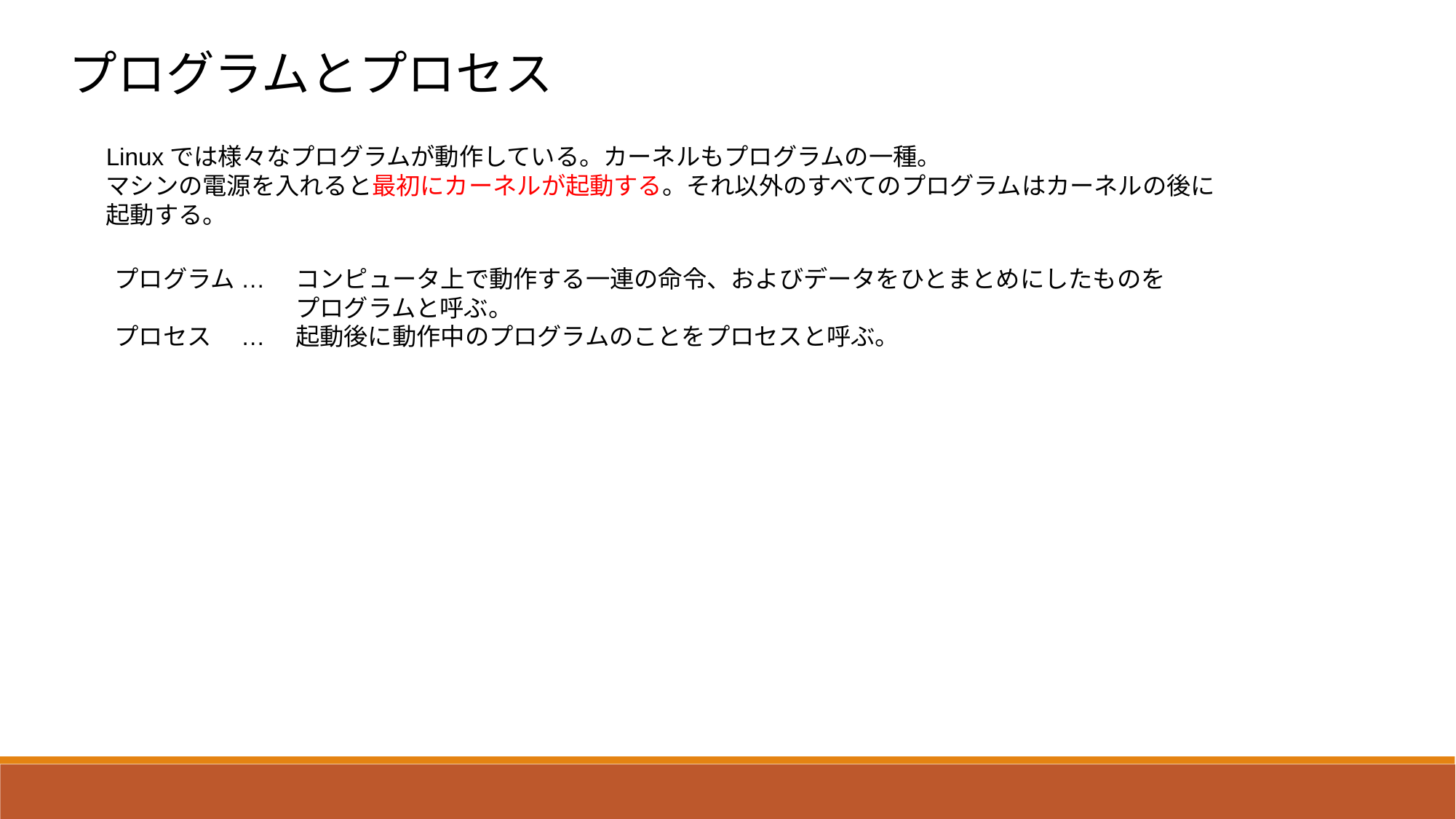

プログラムとプロセス
Linuxでは様々なプログラムが動作している。カーネルもプログラムの一種。
マシンの電源を入れると最初にカーネルが起動する。それ以外のすべてのプログラムはカーネルの後に起動する。
プログラム
…
コンピュータ上で動作する一連の命令、およびデータをひとまとめにしたものをプログラムと呼ぶ。
プロセス
…
起動後に動作中のプログラムのことをプロセスと呼ぶ。